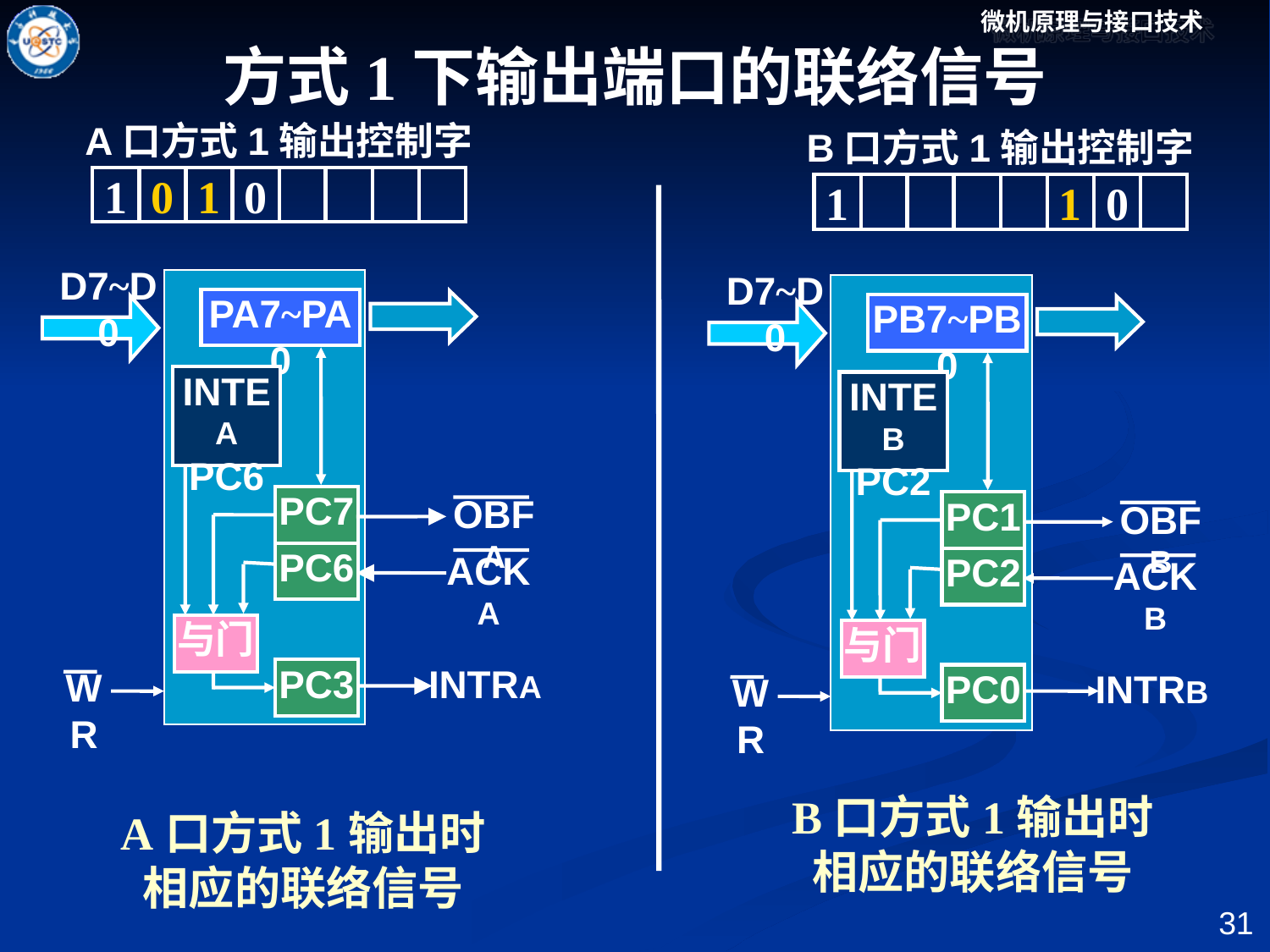

方式1下输出端口的联络信号
A口方式1输出控制字
1
0
1
0

B口方式1输出控制字
1

1
0

D7~D0

PA7~PA0

INTEA
PC6

PC7
OBFA

PC6
ACKA

与门
PC3
INTRA
WR

D7~D0

PB7~PB0

INTEB
PC2

PC1
OBFB

PC2
ACKB

与门
PC0
INTRB
WR

B口方式1输出时相应的联络信号
A口方式1输出时相应的联络信号